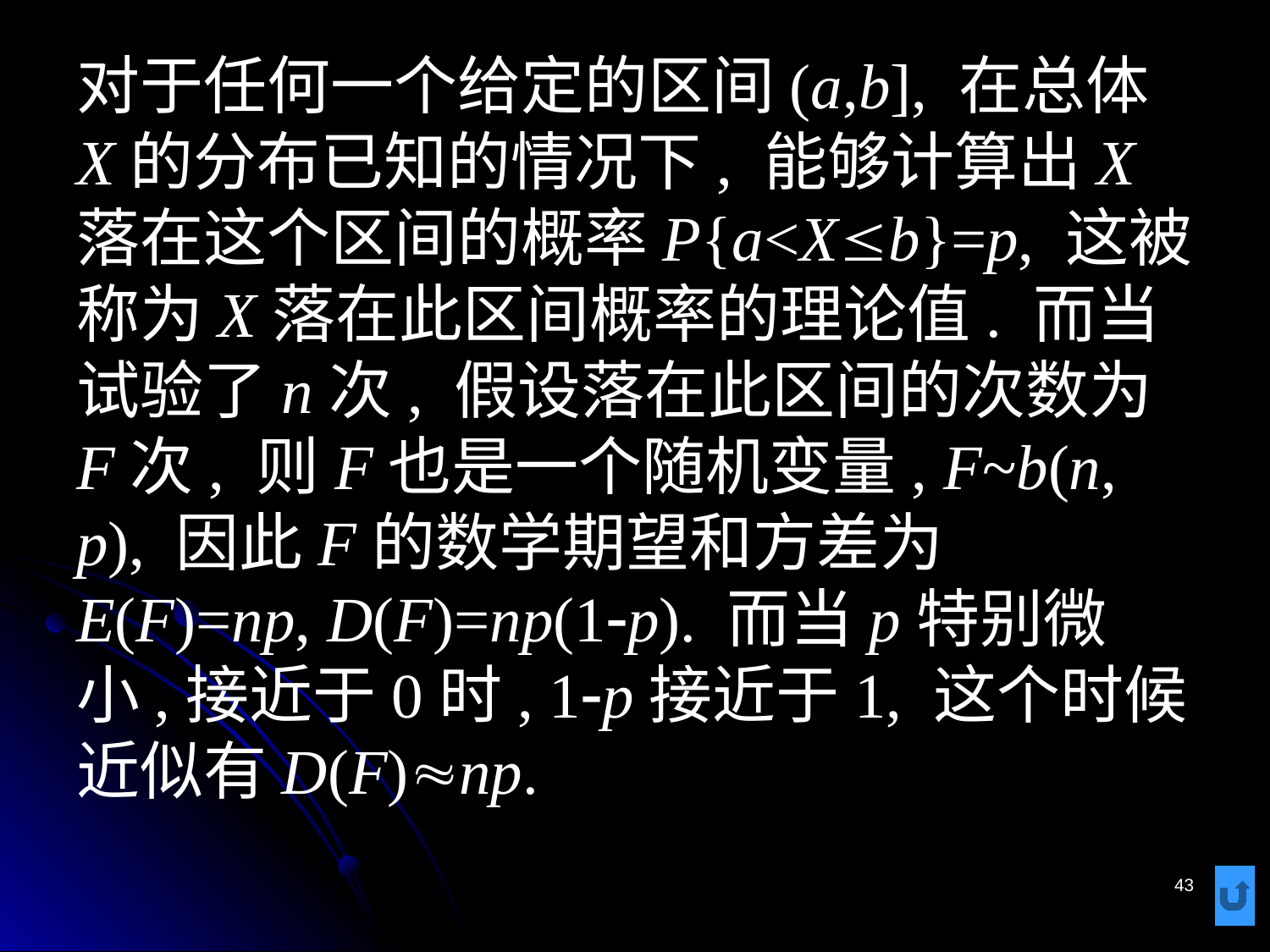

# 对于任何一个给定的区间(a,b], 在总体X的分布已知的情况下, 能够计算出X落在这个区间的概率P{a<X≤b}=p, 这被称为X落在此区间概率的理论值. 而当试验了n次, 假设落在此区间的次数为F次, 则F也是一个随机变量, F~b(n, p), 因此F的数学期望和方差为E(F)=np, D(F)=np(1−p). 而当p特别微小,接近于0时, 1−p接近于1, 这个时候近似有D(F)≈np.
43